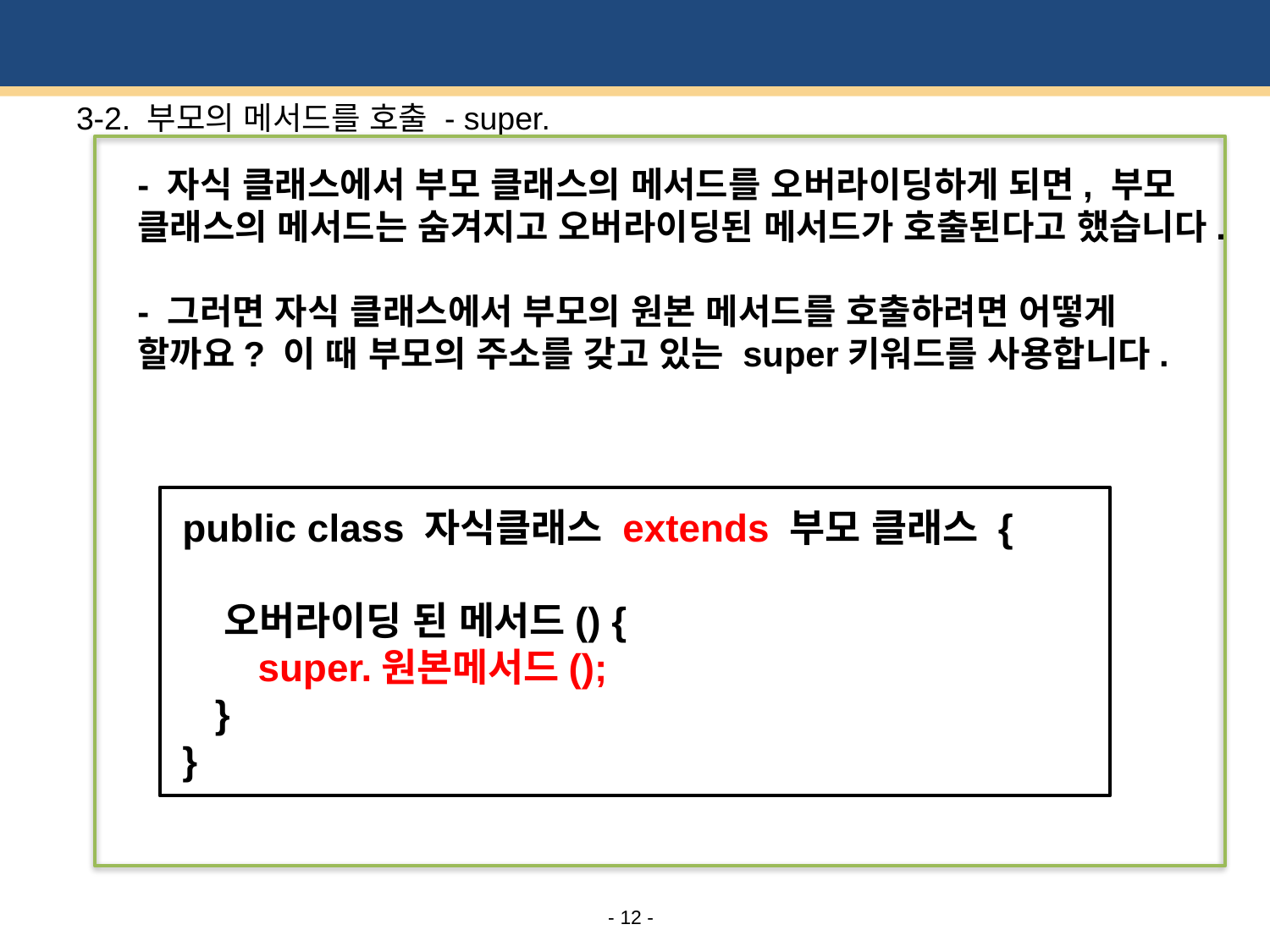

# 3-2. 부모의 메서드를 호출 - super.

- 자식 클래스에서 부모 클래스의 메서드를 오버라이딩하게 되면, 부모 클래스의 메서드는 숨겨지고 오버라이딩된 메서드가 호출된다고 했습니다.

- 그러면 자식 클래스에서 부모의 원본 메서드를 호출하려면 어떻게 할까요? 이 때 부모의 주소를 갖고 있는 super키워드를 사용합니다.

public class 자식클래스 extends 부모 클래스 {

   오버라이딩 된 메서드() {
       super.원본메서드();
   }
}